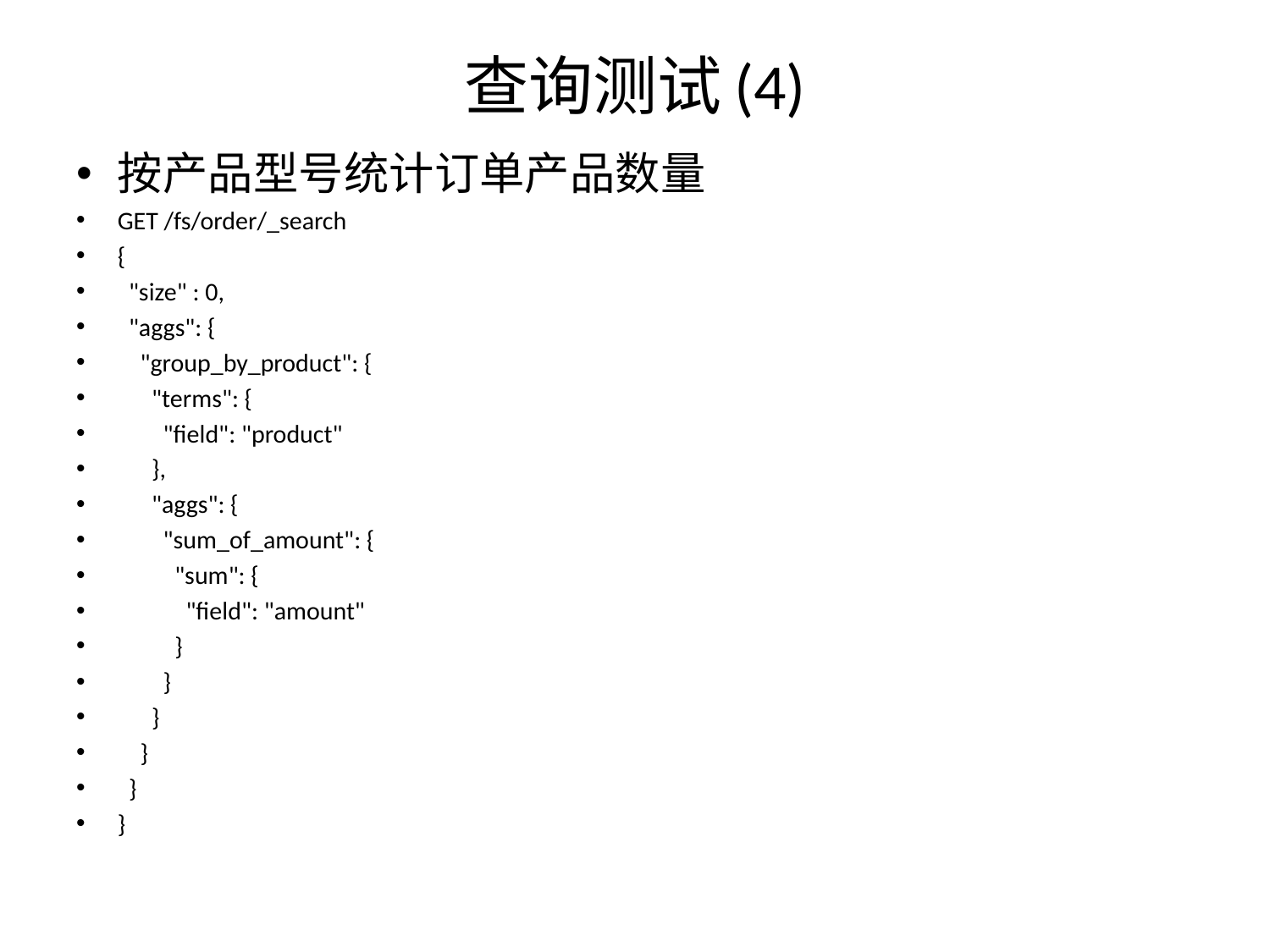

# 查询测试(4)
按产品型号统计订单产品数量
GET /fs/order/_search
{
  "size" : 0,
  "aggs": {
    "group_by_product": {
      "terms": {
        "field": "product"
      },
      "aggs": {
        "sum_of_amount": {
          "sum": {
            "field": "amount"
          }
        }
      }
    }
  }
}